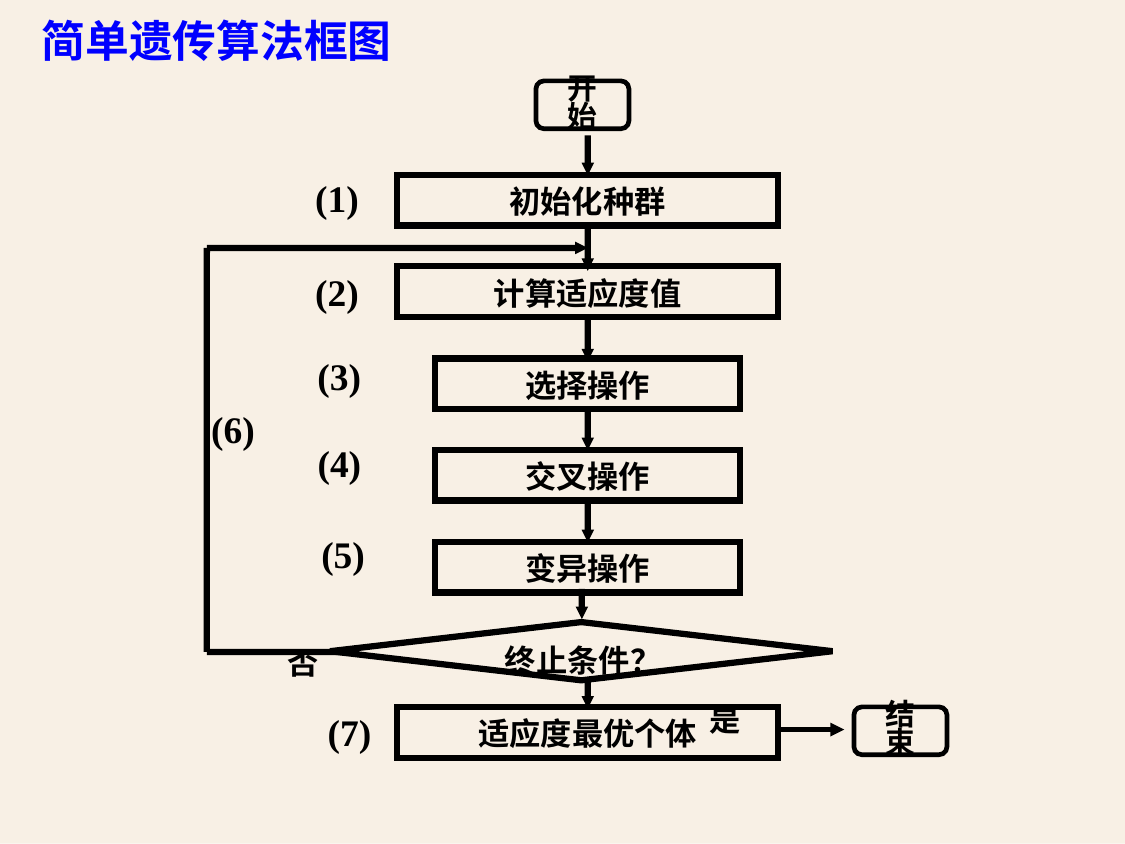

简单遗传算法框图
开始

初始化种群
(1)

计算适应度值
(2)

(3)
选择操作
(6)

(4)
交叉操作

(5)
变异操作

 否
   终止条件？
 是

结束
适应度最优个体
(7)